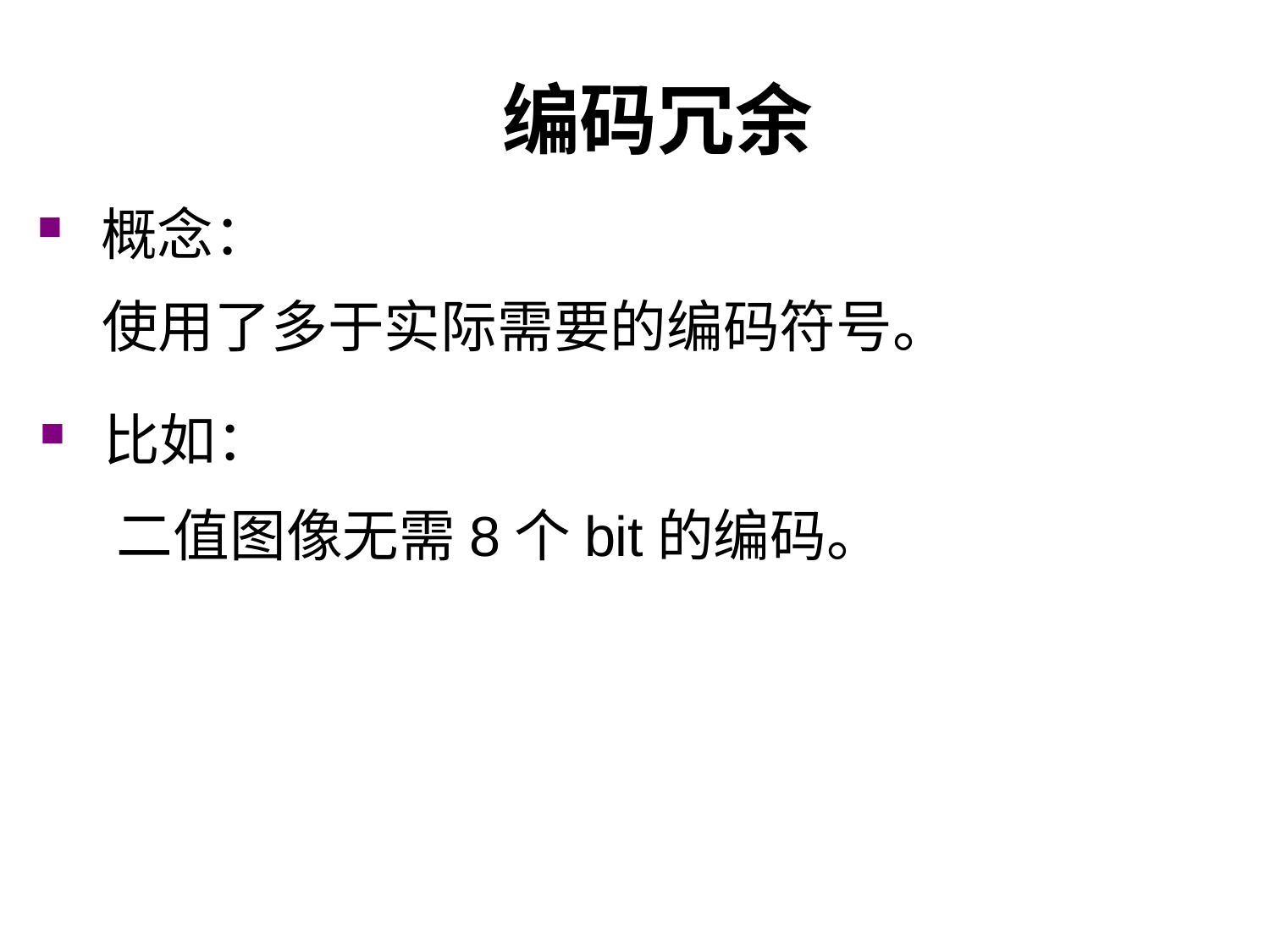

# 编码冗余
概念：
    使用了多于实际需要的编码符号。
比如：
     二值图像无需8个bit的编码。